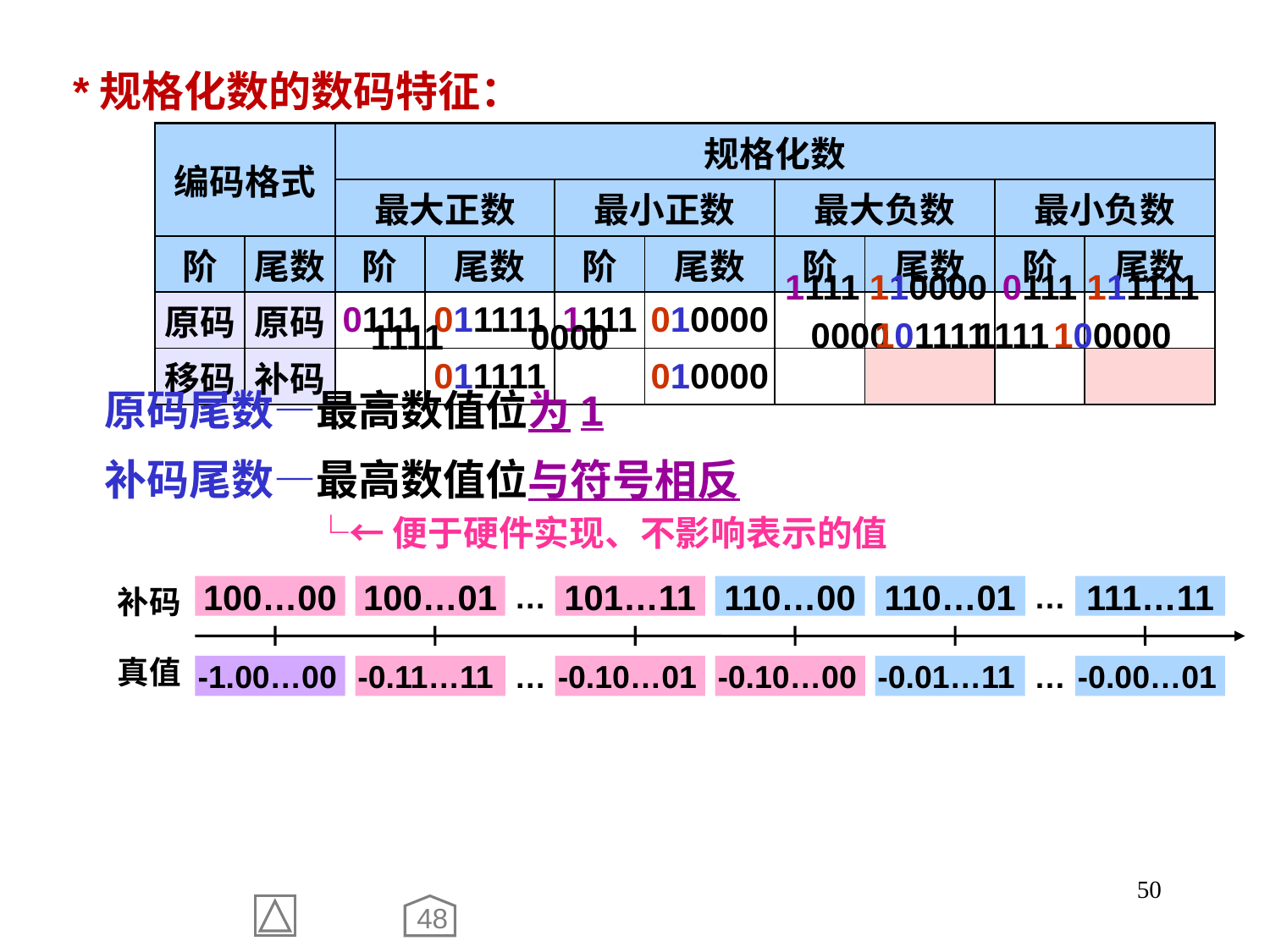

*规格化数的数码特征：
| 编码格式 |  | 规格化数 |  |  |  |  |  |  |  |
| --- | --- | --- | --- | --- | --- | --- | --- | --- | --- |
|  |  | 最大正数 |  | 最小正数 |  | 最大负数 |  | 最小负数 |  |
| 阶 | 尾数 | 阶 | 尾数 | 阶 | 尾数 | 阶 | 尾数 | 阶 | 尾数 |
| 原码 | 原码 | 0111 | 011111 | 1111 | 010000 |  |  |  |  |
| 移码 | 补码 |  | 011111 |  | 010000 |  |  |  |  |
1111 110000
0111 111111
0000         1111
101111       100000
1111         0000
      原码尾数—最高数值位为1
      补码尾数—最高数值位与符号相反
                             └←便于硬件实现、不影响表示的值
100…00
100…01
…
101…11
110…00
110…01
…
111…11
补码

真值
-1.00…00
-0.11…11
…
-0.10…01
-0.10…00
-0.01…11
…
-0.00…01
50

48